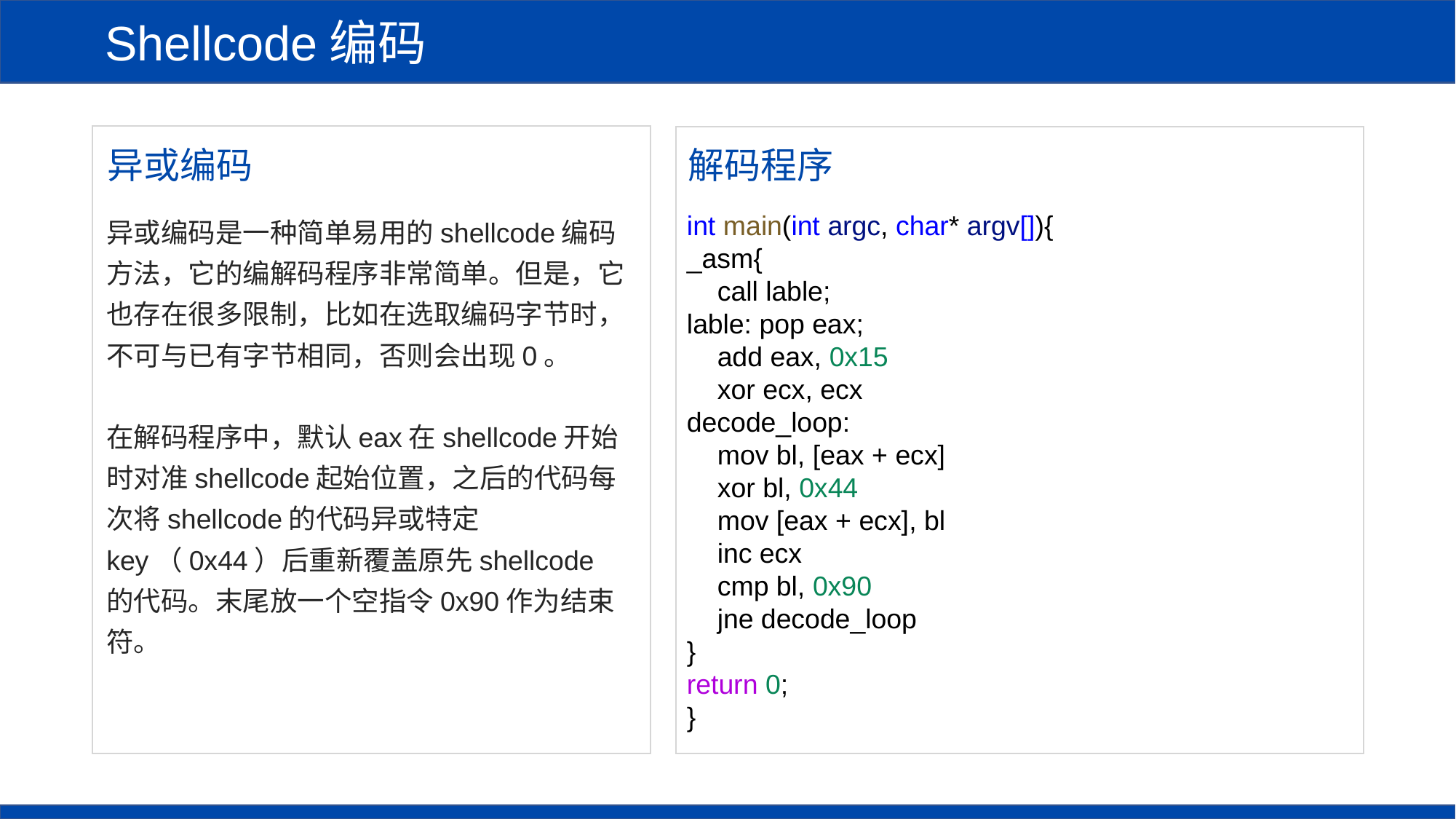

Shellcode编码

异或编码
异或编码是一种简单易用的shellcode编码方法，它的编解码程序非常简单。但是，它也存在很多限制，比如在选取编码字节时，不可与已有字节相同，否则会出现0。

在解码程序中，默认eax在shellcode开始时对准shellcode起始位置，之后的代码每次将shellcode的代码异或特定key（0x44）后重新覆盖原先shellcode的代码。末尾放一个空指令0x90作为结束符。

解码程序
int main(int argc, char* argv[]){
_asm{
    call lable;
lable: pop eax;
    add eax, 0x15
    xor ecx, ecx
decode_loop:
    mov bl, [eax + ecx]
    xor bl, 0x44
    mov [eax + ecx], bl
    inc ecx
    cmp bl, 0x90
    jne decode_loop
}
return 0;
}